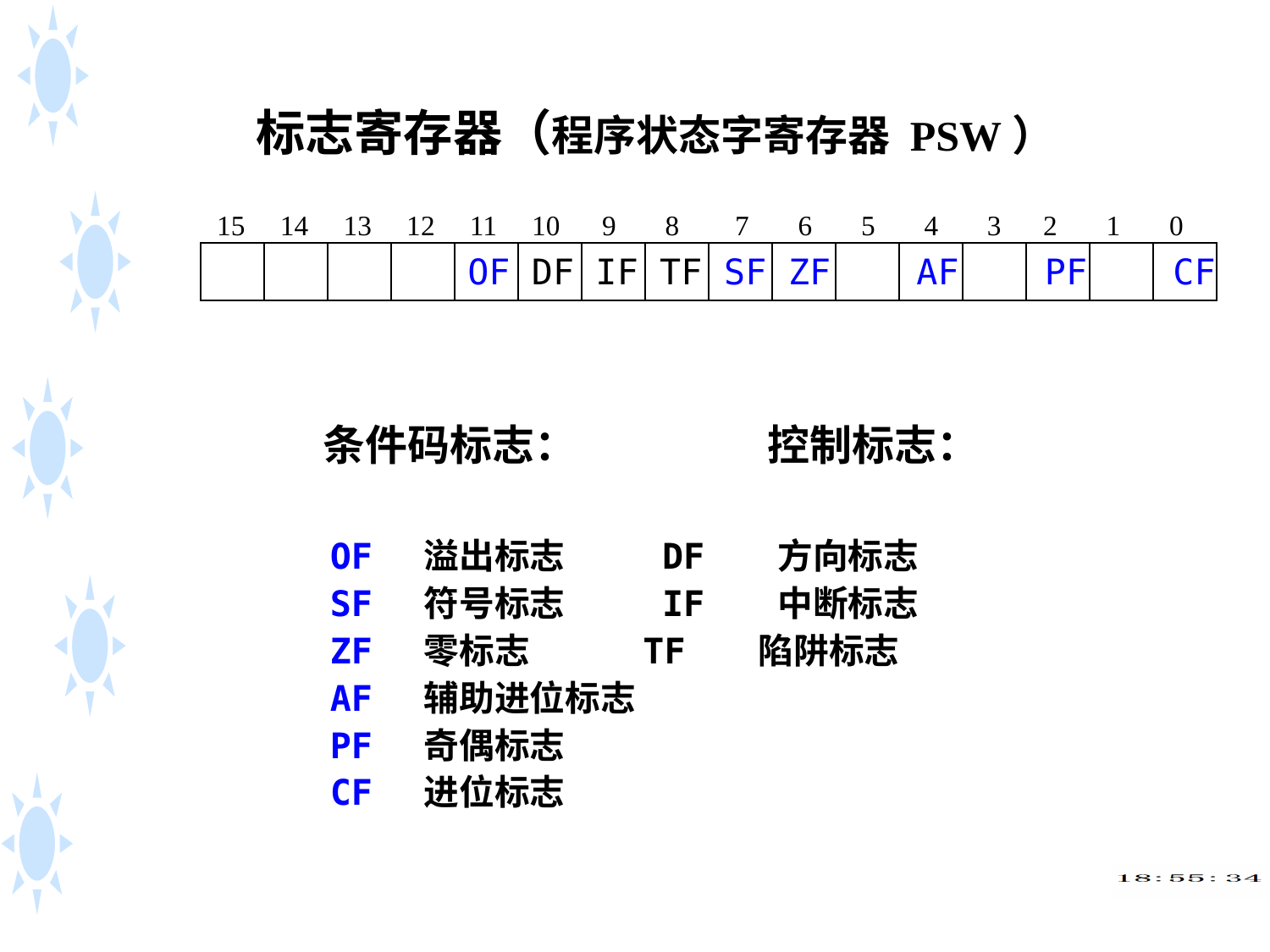

标志寄存器（程序状态字寄存器 PSW）
  15     14     13     12     11     10      9       8        7       6       5       4       3      2       1       0

OF DF IF TF SF ZF    AF    PF    CF
      条件码标志：                    控制标志：
OF  溢出标志           DF   方向标志
SF  符号标志           IF   中断标志
ZF  零标志             TF   陷阱标志
AF  辅助进位标志
PF  奇偶标志
CF  进位标志